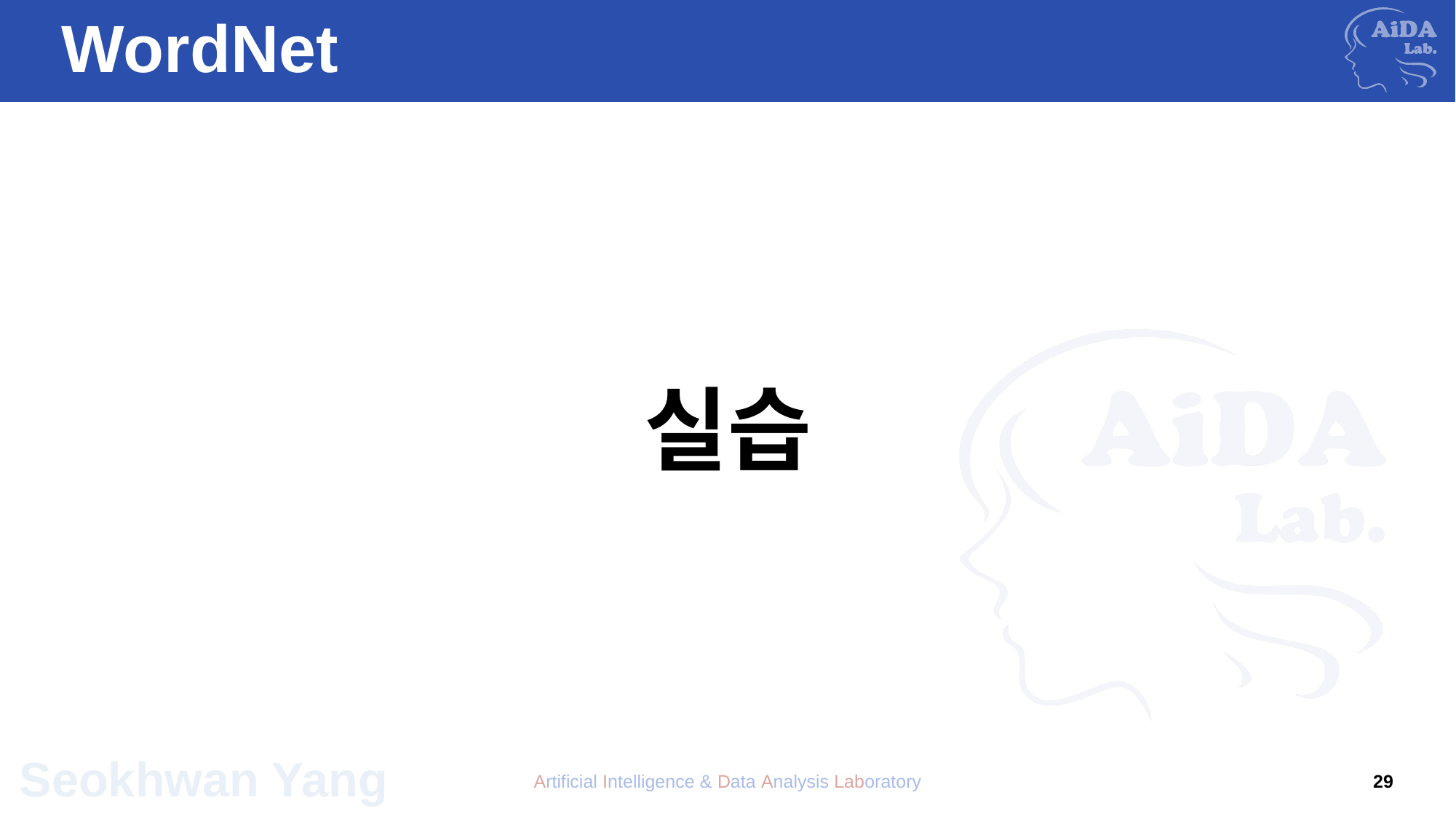

# WordNet
실습
Artificial Intelligence & Data Analysis Laboratory
29